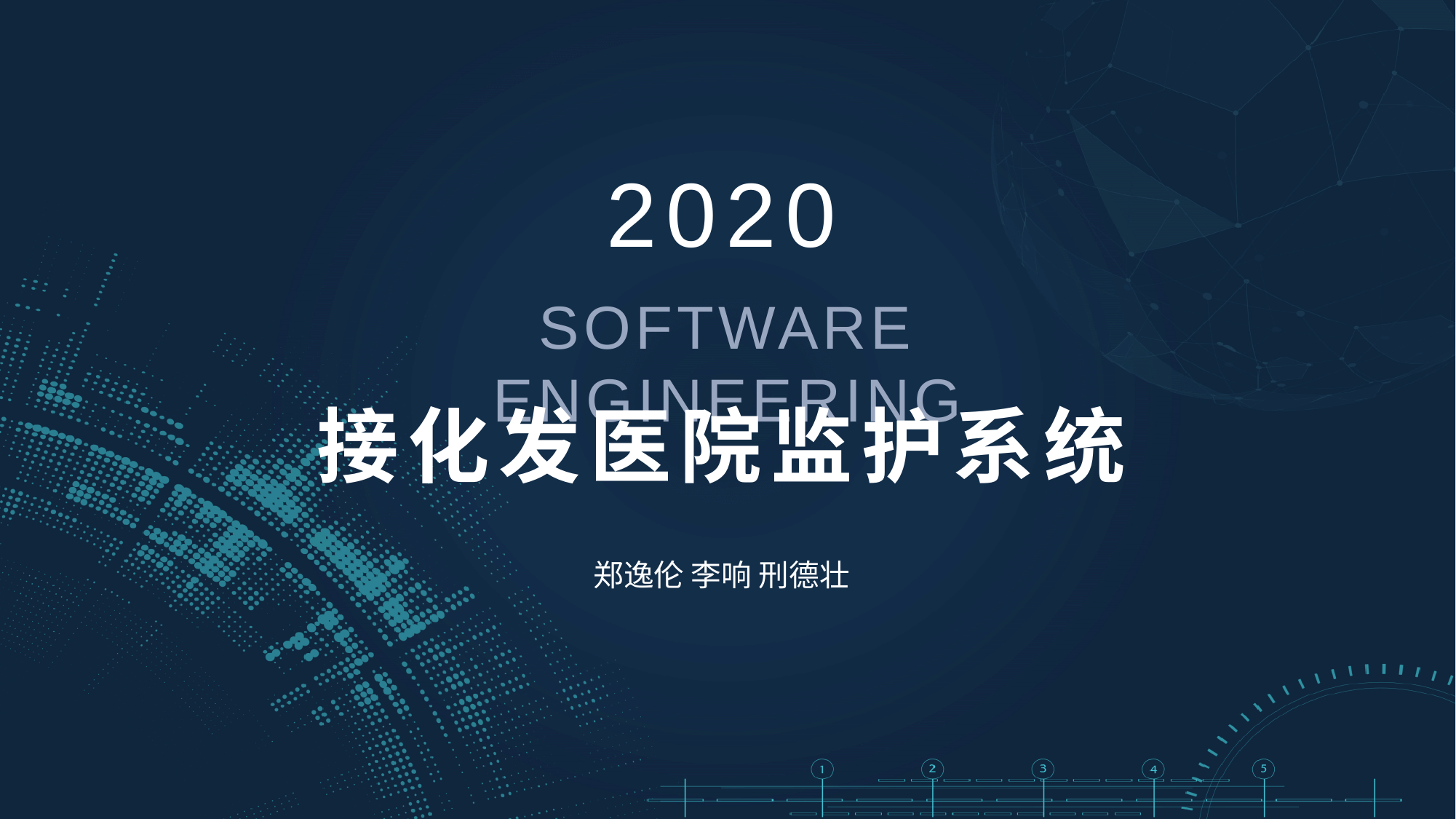

2020
SOFTWARE ENGINEERING
接化发医院监护系统
郑逸伦 李响 刑德壮